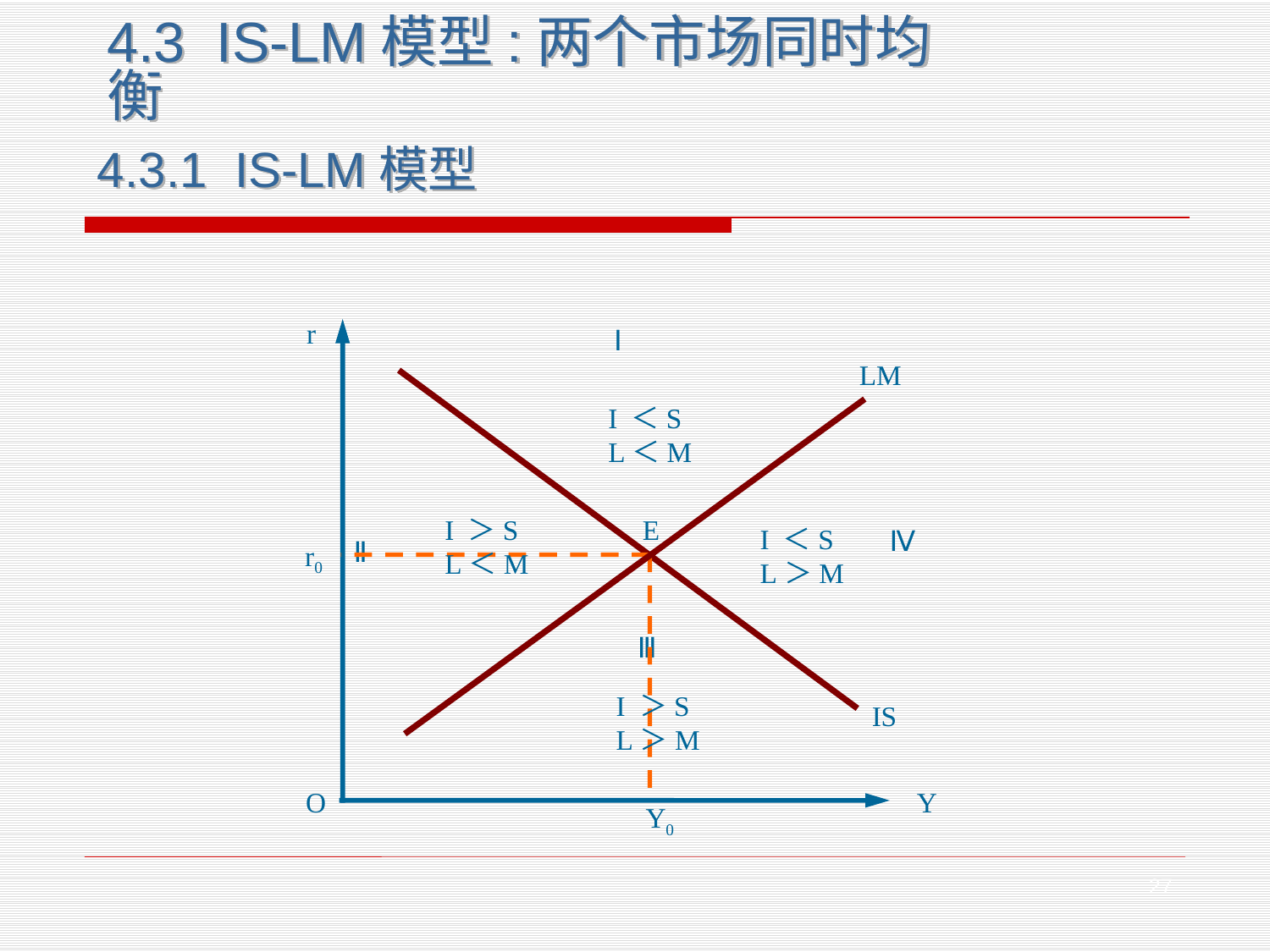

4.3  IS-LM模型:两个市场同时均衡
4.3.1  IS-LM模型
r

Ⅰ
LM

I ＜S
L＜M

I ＞S
L＜M
I ＜S
L＞M
E
Ⅳ
Ⅱ
r0

Ⅲ
I ＞S
L＞M
IS
O
Y
Y0

27